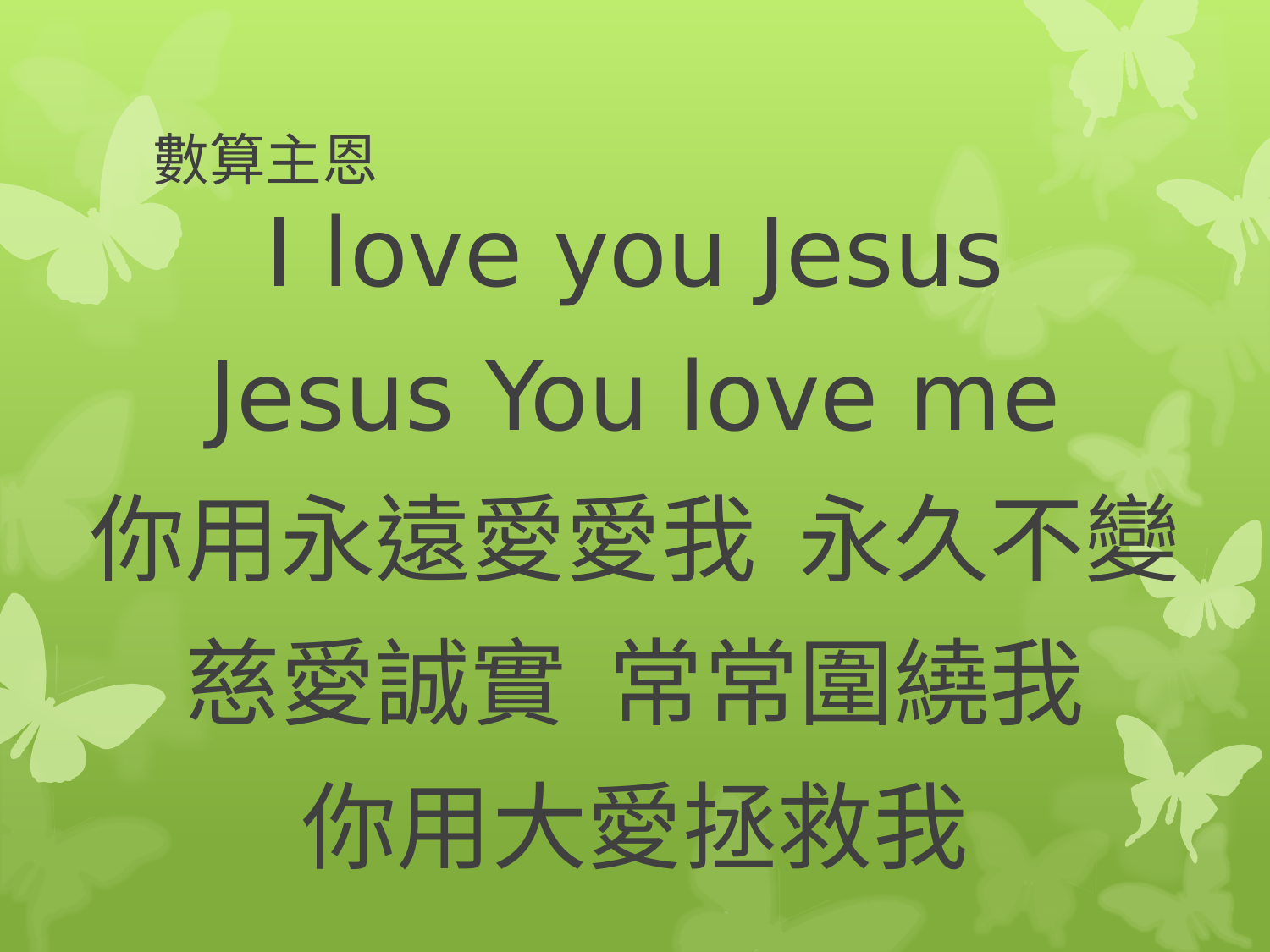

# 數算主恩
I love you Jesus
Jesus You love me
你用永遠愛愛我  永久不變
慈愛誠實  常常圍繞我
你用大愛拯救我